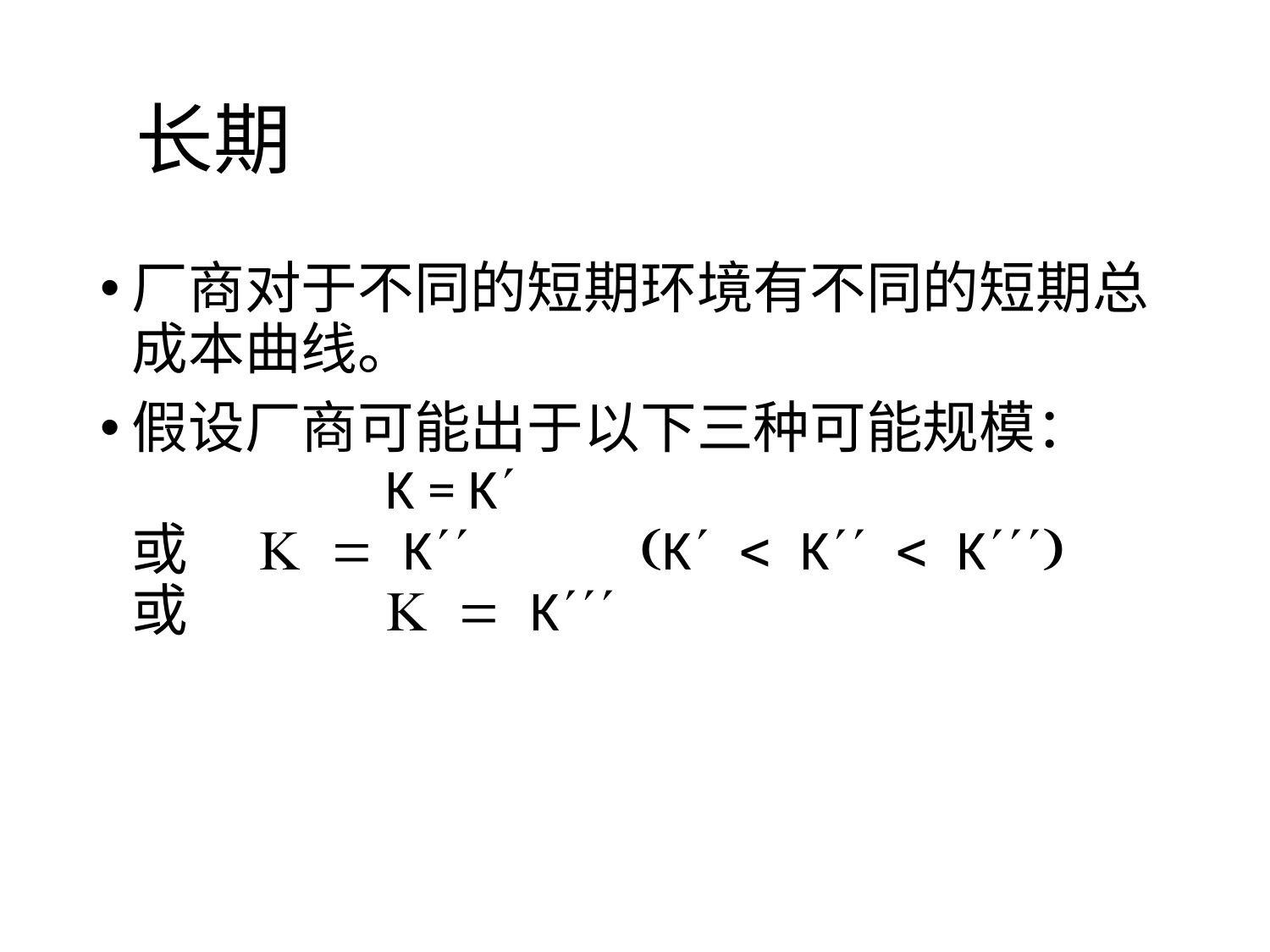

# 长期
厂商对于不同的短期环境有不同的短期总成本曲线。
假设厂商可能出于以下三种可能规模：
		K = K′
或   	K = K′′      (K′ < K′′ < K′′′)
或  		K = K′′′